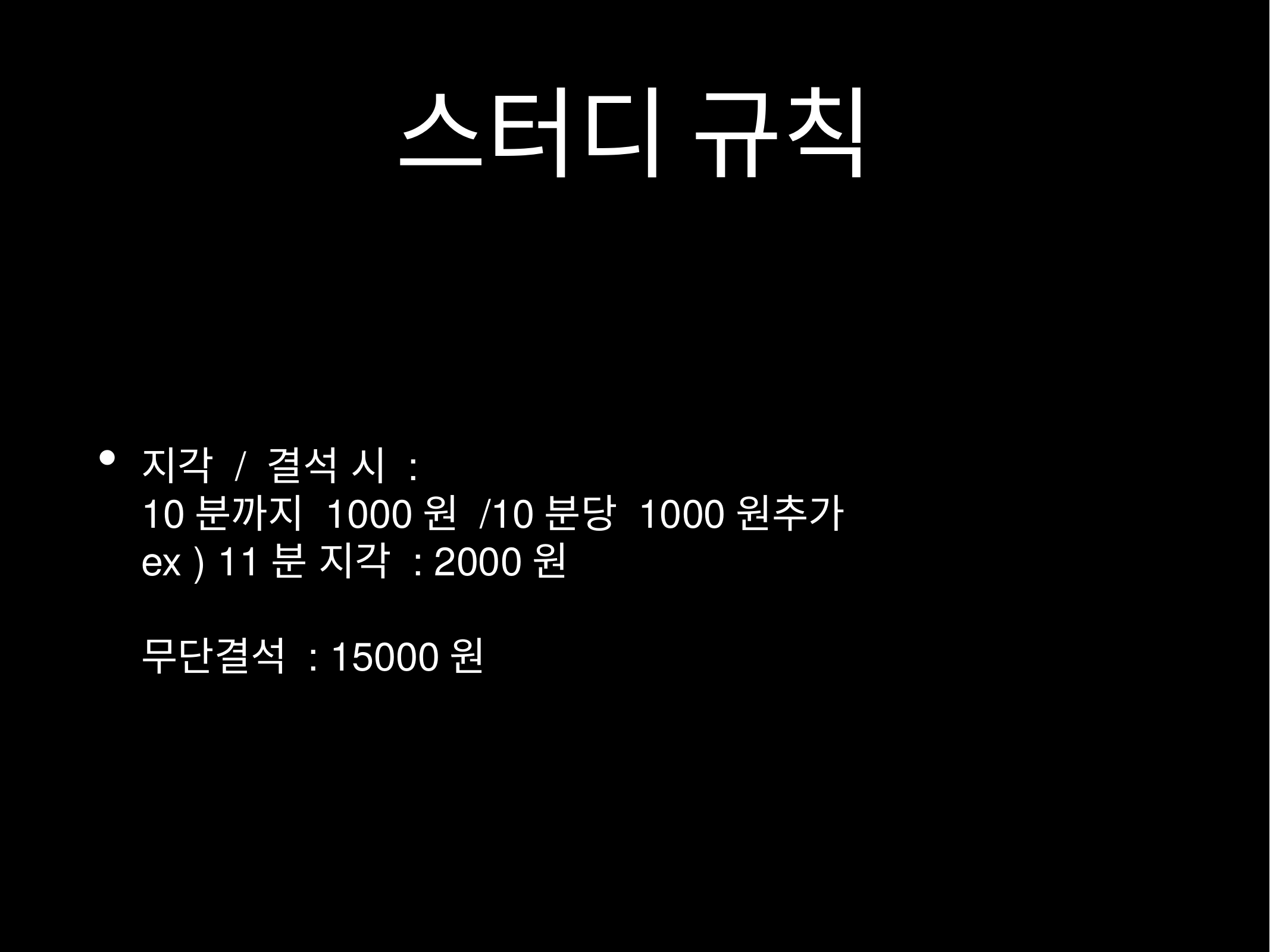

# 스터디 규칙
지각 / 결석 시 :
10분까지 1000원 /10분당 1000원추가
ex ) 11분 지각 : 2000원
무단결석 : 15000원